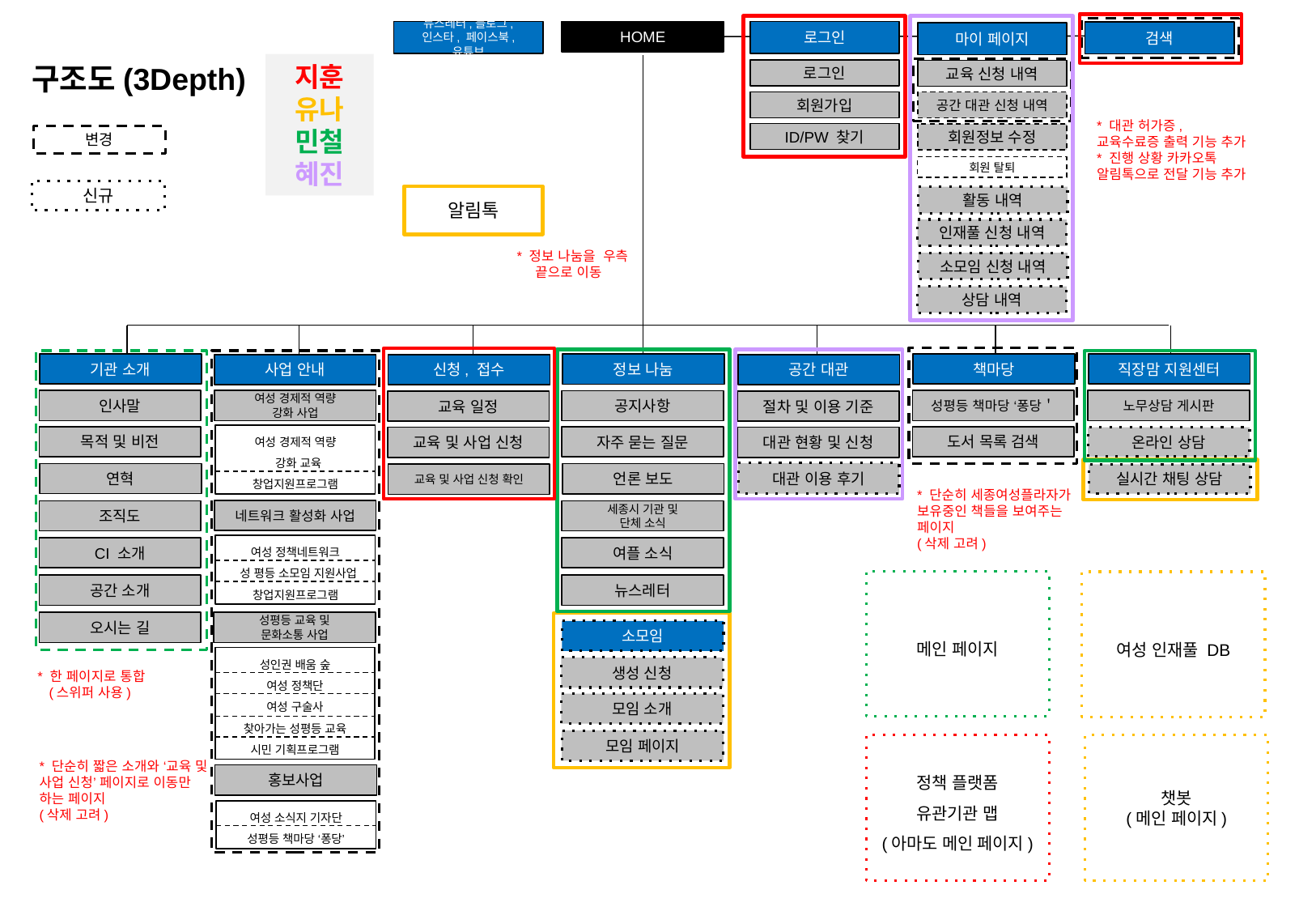

뉴스레터,블로그, 인스타, 페이스북, 유튜브
HOME
로그인
검색
마이 페이지
구조도(3Depth)
지훈
유나
민철
혜진

로그인
교육 신청 내역
회원가입
공간 대관 신청 내역
* 대관 허가증, 교육수료증 출력 기능 추가
* 진행 상황 카카오톡 알림톡으로 전달 기능 추가
ID/PW 찾기
회원정보 수정
변경
회원 탈퇴
신규
알림톡
활동 내역
인재풀 신청 내역
* 정보 나눔을  우측
    끝으로 이동
소모임 신청 내역
상담 내역

기관 소개
책마당
직장맘 지원센터
정보 나눔
신청, 접수
공간 대관
사업 안내
여성 경제적 역량
강화 사업
인사말
성평등 책마당 ‘퐁당＇
노무상담 게시판
공지사항
교육 일정
절차 및 이용 기준
여성 경제적 역량
 강화 교육
창업지원프로그램
목적 및 비전
도서 목록 검색
자주 묻는 질문
교육 및 사업 신청
대관 현황 및 신청
온라인 상담

대관 이용 후기
연혁
언론 보도
교육 및 사업 신청 확인
실시간 채팅 상담
* 단순히 세종여성플라자가
보유중인 책들을 보여주는 페이지
(삭제 고려)
네트워크 활성화 사업
조직도
세종시 기관 및
단체 소식
여성 정책네트워크
 성 평등 소모임 지원사업
창업지원프로그램
CI 소개
여플 소식
메인 페이지
여성 인재풀 DB
공간 소개
뉴스레터
오시는 길
성평등 교육 및
문화소통 사업

소모임
성인권 배움 숲
여성 정책단
여성 구술사
찾아가는 성평등 교육
시민 기획프로그램
생성 신청
* 한 페이지로 통합
   (스위퍼 사용)
모임 소개
모임 페이지
정책 플랫폼
유관기관 맵
(아마도 메인 페이지)
챗봇
(메인 페이지)
* 단순히 짧은 소개와 ‘교육 및 사업 신청’ 페이지로 이동만 하는 페이지
(삭제 고려)
홍보사업
여성 소식지 기자단
성평등 책마당 ‘퐁당’